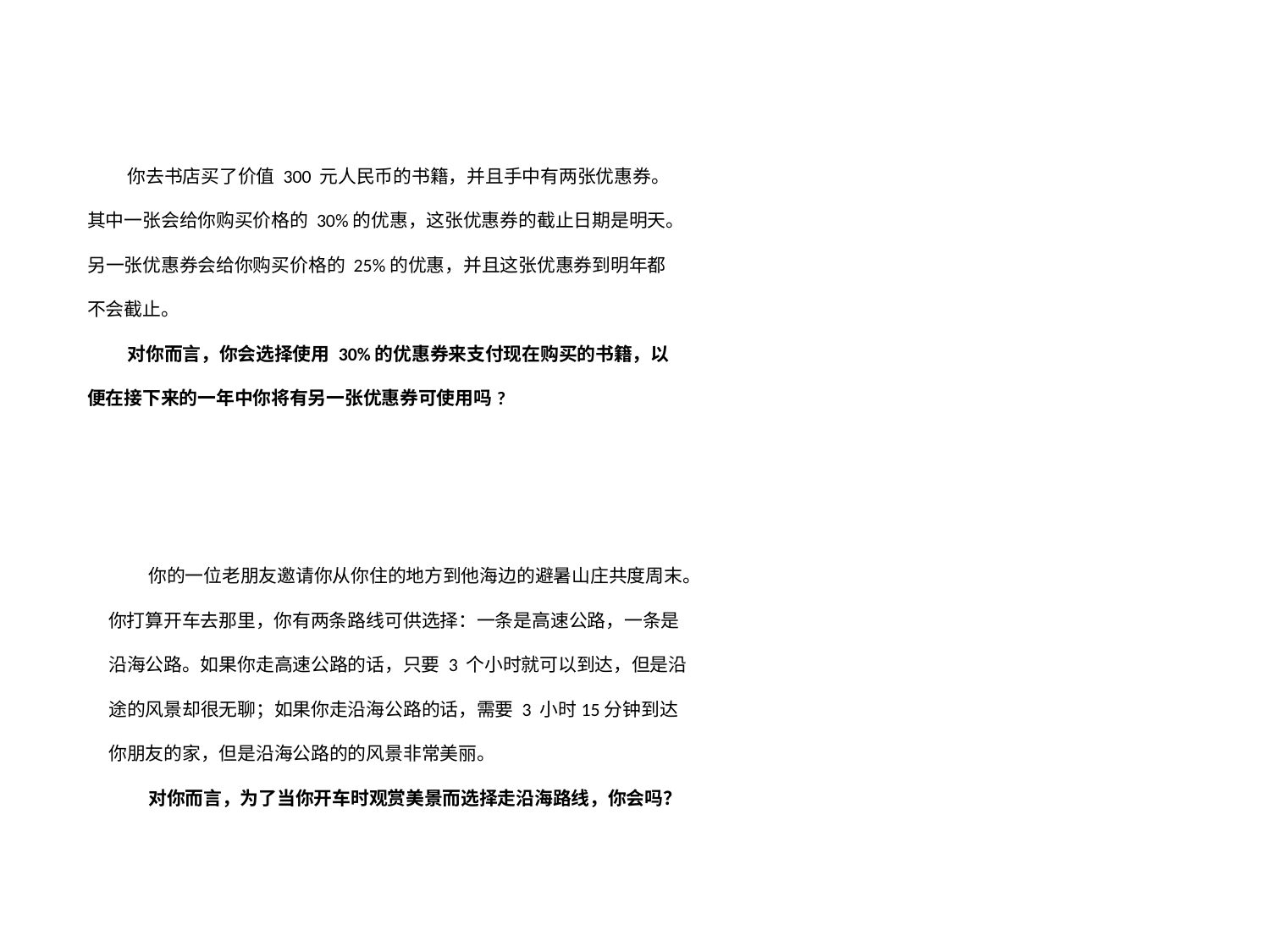

你去书店买了价值 300 元人民币的书籍，并且手中有两张优惠券。其中一张会给你购买价格的 30%的优惠，这张优惠券的截止日期是明天。另一张优惠券会给你购买价格的 25%的优惠，并且这张优惠券到明年都不会截止。
对你而言，你会选择使用 30%的优惠券来支付现在购买的书籍，以便在接下来的一年中你将有另一张优惠券可使用吗?
你的一位老朋友邀请你从你住的地方到他海边的避暑山庄共度周末。你打算开车去那里，你有两条路线可供选择：一条是高速公路，一条是沿海公路。如果你走高速公路的话，只要 3 个小时就可以到达，但是沿途的风景却很无聊；如果你走沿海公路的话，需要 3 小时15分钟到达你朋友的家，但是沿海公路的的风景非常美丽。
对你而言，为了当你开车时观赏美景而选择走沿海路线，你会吗？